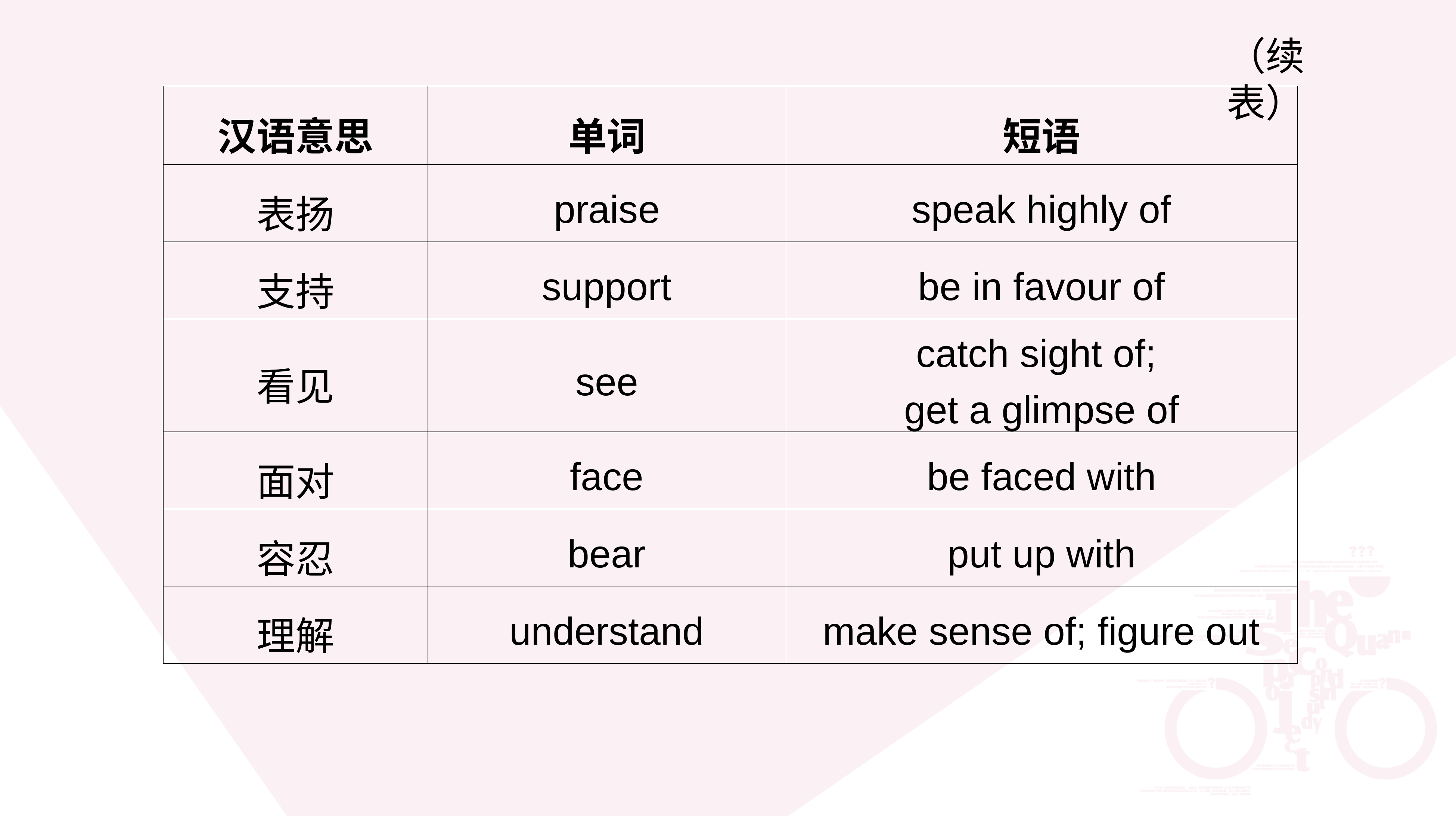

（续表）
| 汉语意思 | 单词 | 短语 |
| --- | --- | --- |
| 表扬 | praise | speak highly of |
| 支持 | support | be in favour of |
| 看见 | see | catch sight of; get a glimpse of |
| 面对 | face | be faced with |
| 容忍 | bear | put up with |
| 理解 | understand | make sense of; figure out |